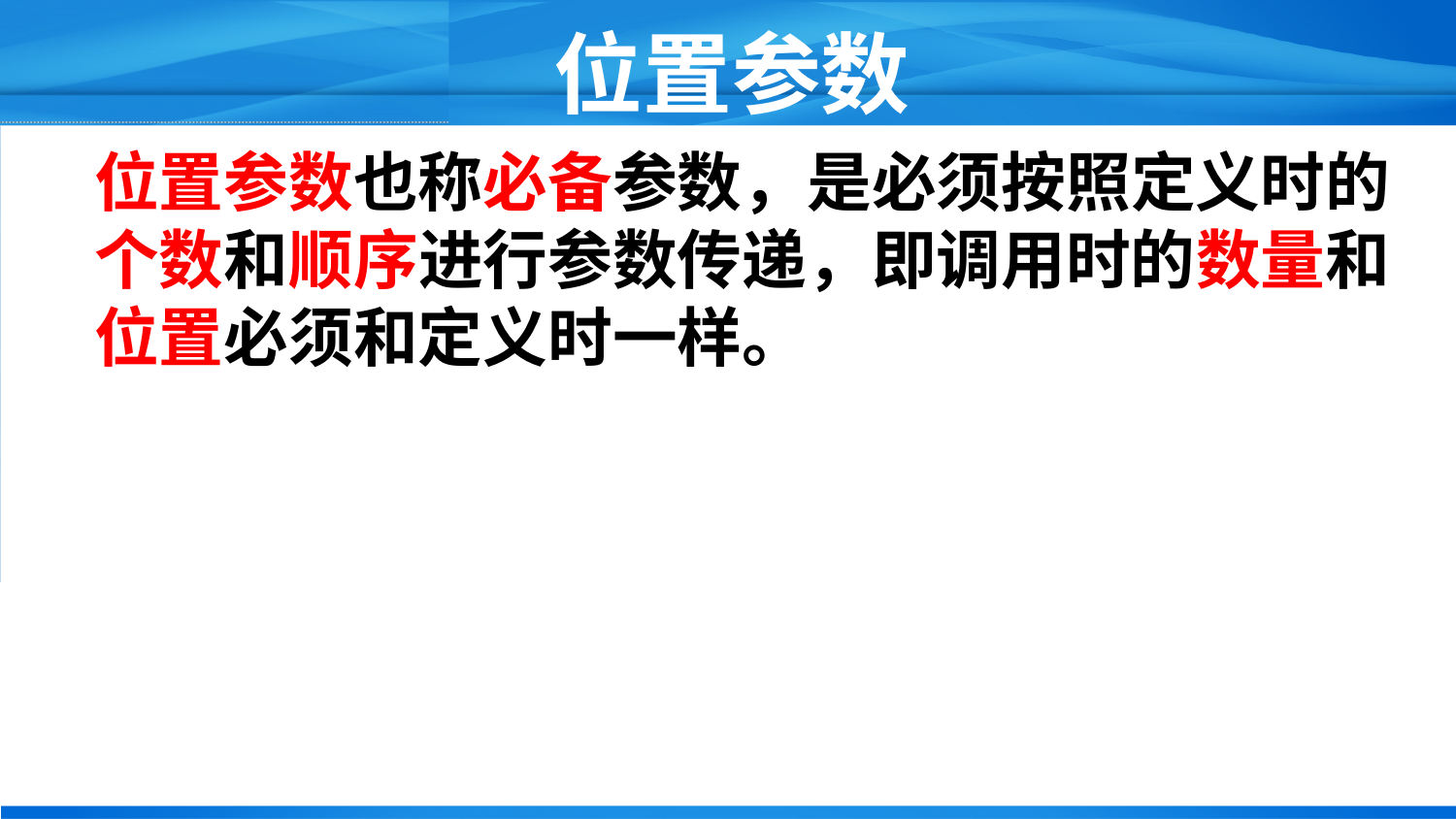

# 位置参数
位置参数也称必备参数，是必须按照定义时的个数和顺序进行参数传递，即调用时的数量和位置必须和定义时一样。